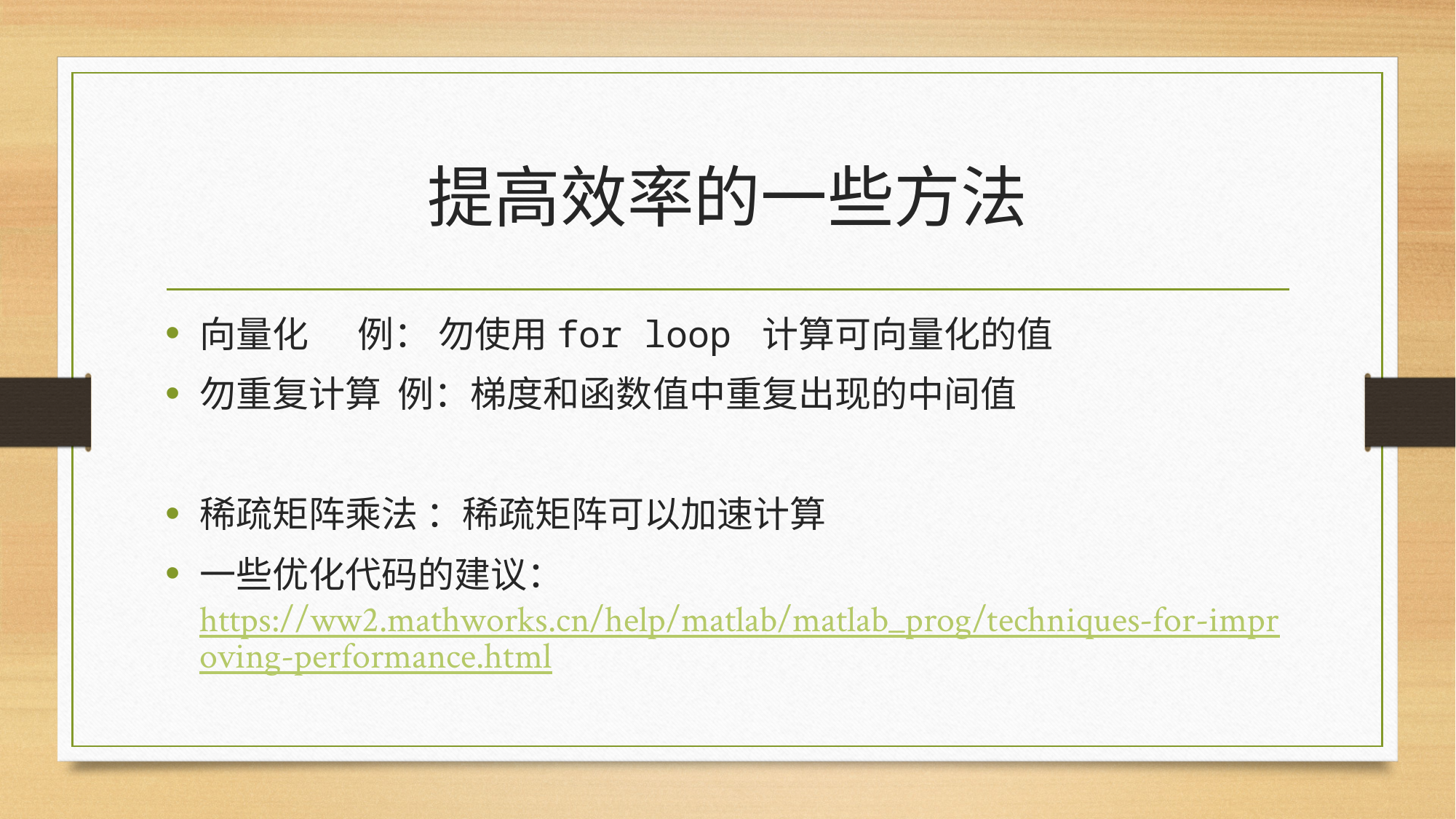

# 提高效率的一些方法
向量化      例： 勿使用for loop 计算可向量化的值
勿重复计算  例：梯度和函数值中重复出现的中间值

稀疏矩阵乘法 ：稀疏矩阵可以加速计算
一些优化代码的建议：https://ww2.mathworks.cn/help/matlab/matlab_prog/techniques-for-improving-performance.html